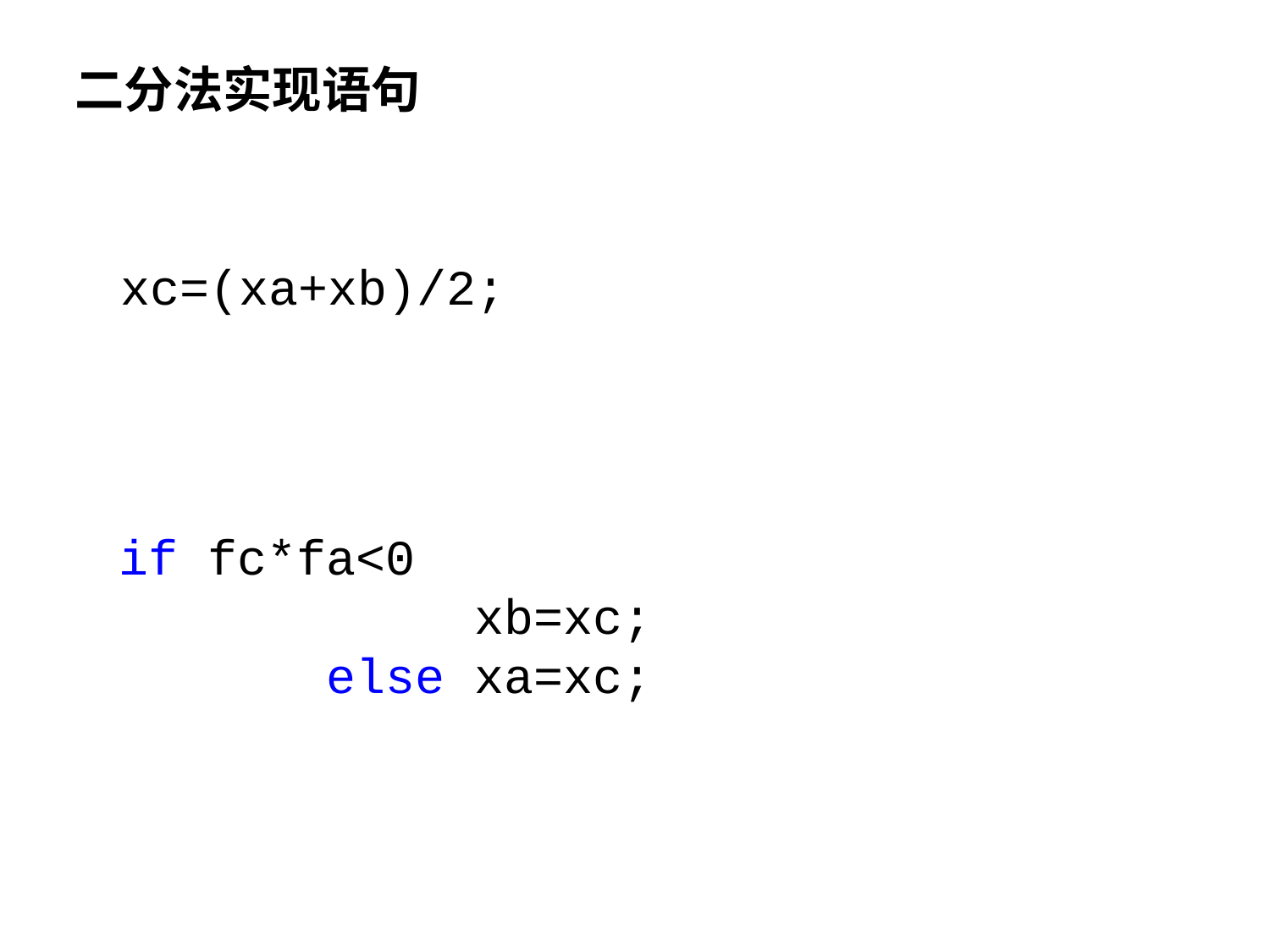

二分法实现语句
 xc=(xa+xb)/2;
 if fc*fa<0
             xb=xc;
        else xa=xc;